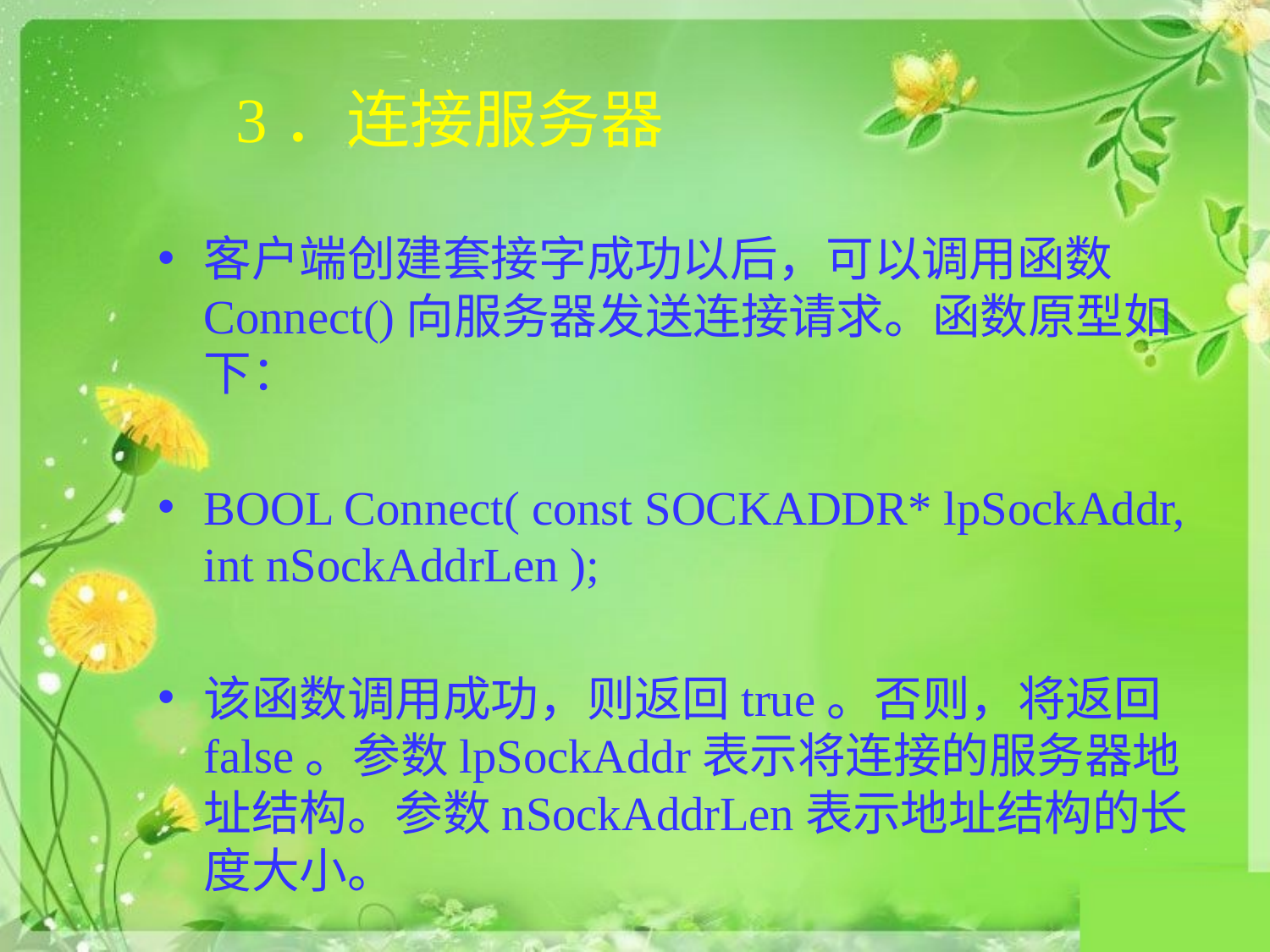

# 3．连接服务器
客户端创建套接字成功以后，可以调用函数Connect()向服务器发送连接请求。函数原型如下：

BOOL Connect( const SOCKADDR* lpSockAddr, int nSockAddrLen );

该函数调用成功，则返回true。否则，将返回false。参数lpSockAddr表示将连接的服务器地址结构。参数nSockAddrLen表示地址结构的长度大小。